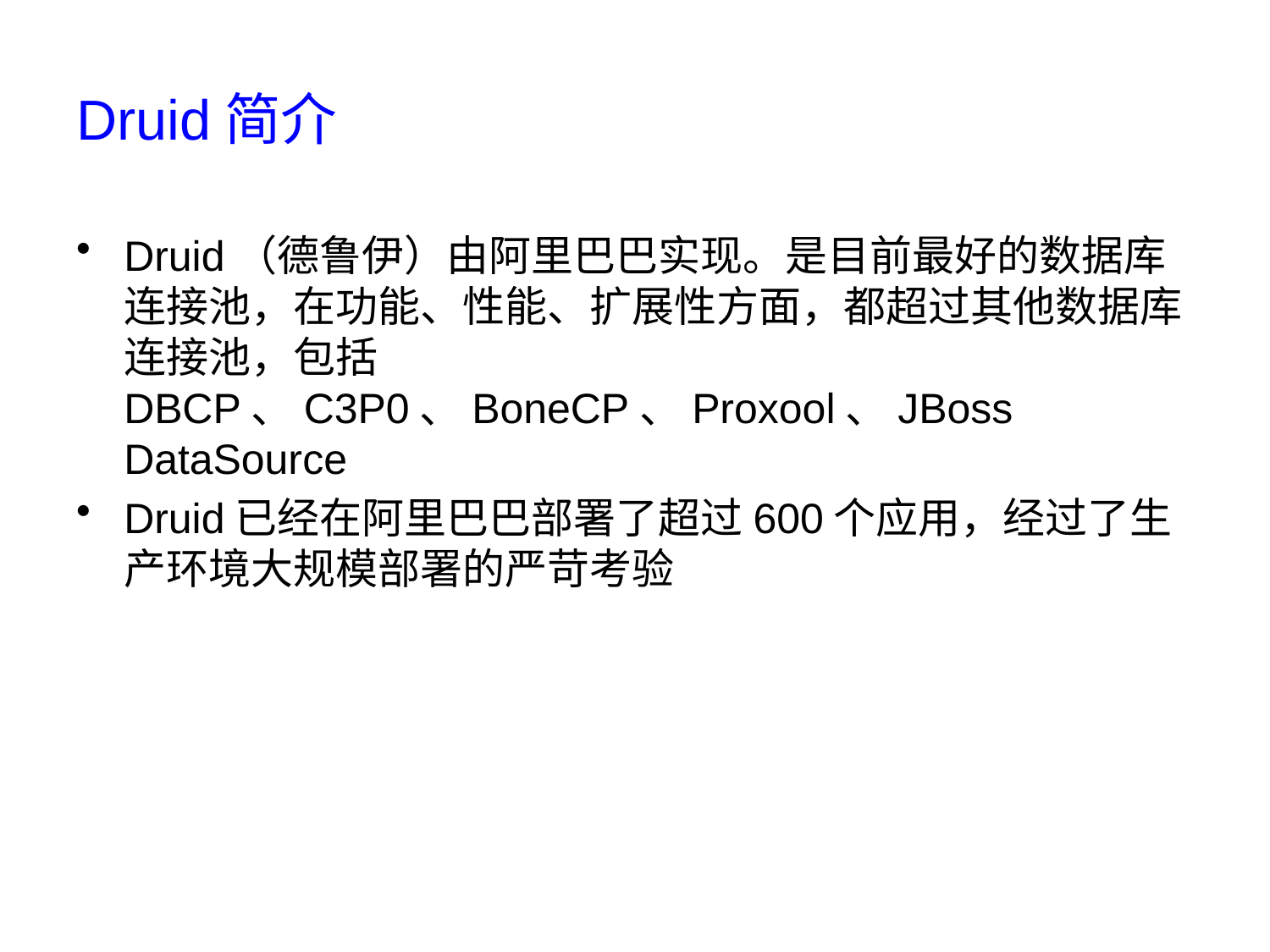

# Druid简介
Druid（德鲁伊）由阿里巴巴实现。是目前最好的数据库连接池，在功能、性能、扩展性方面，都超过其他数据库连接池，包括DBCP、C3P0、BoneCP、Proxool、JBoss DataSource
Druid已经在阿里巴巴部署了超过600个应用，经过了生产环境大规模部署的严苛考验